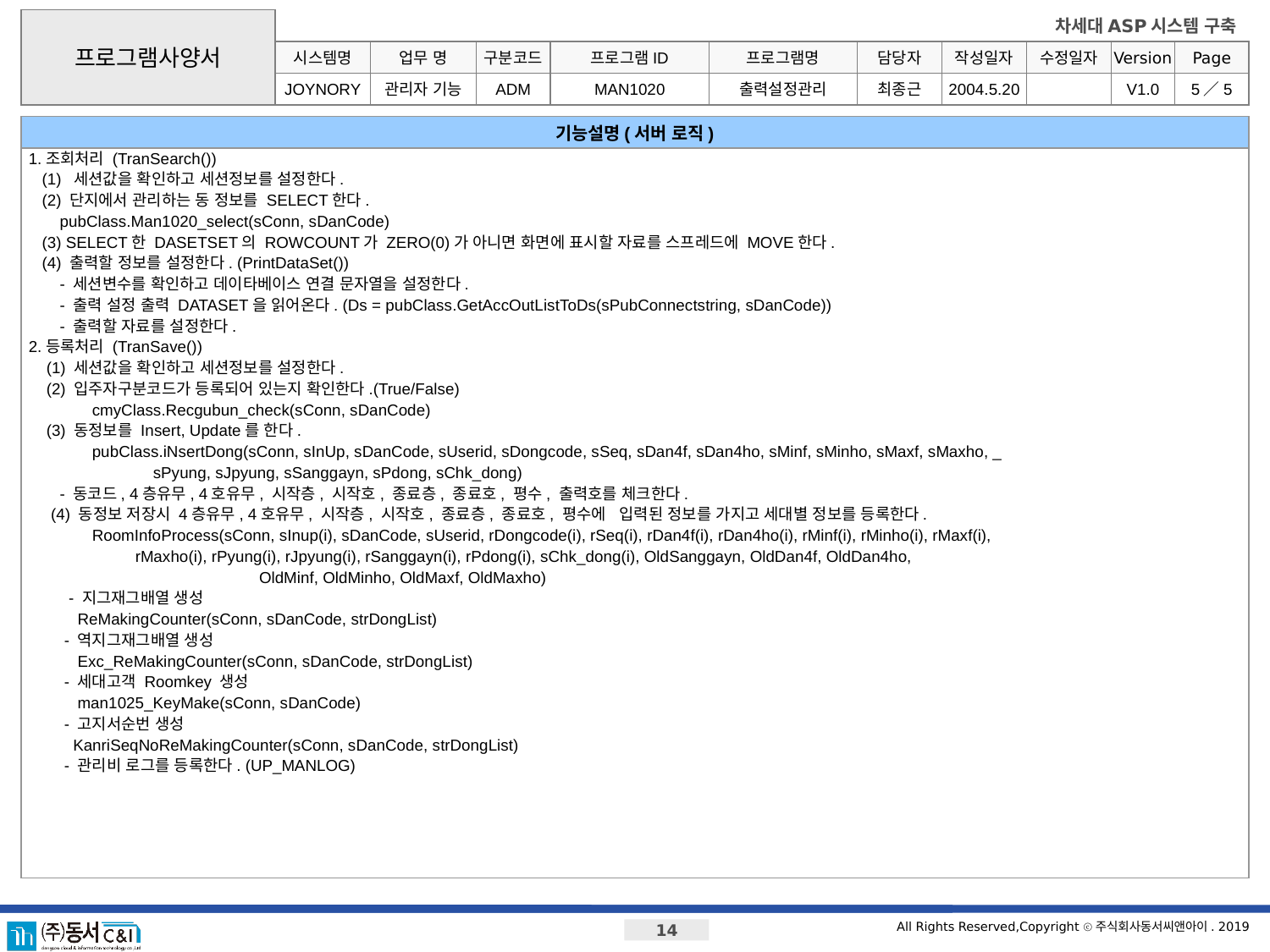

프로그램사양서
시스템명
업무 명
구분코드
프로그램ID
프로그램명
JOYNORY
관리자 기능
ADM
MAN1020
출력설정관리
최종근
2004.5.20

V1.0
5／5
기능설명(서버 로직)
1.조회처리 (TranSearch())
   (1)  세션값을 확인하고 세션정보를 설정한다.
   (2) 단지에서 관리하는 동 정보를 SELECT한다.
       pubClass.Man1020_select(sConn, sDanCode)
   (3) SELECT한 DASETSET의 ROWCOUNT가 ZERO(0)가 아니면 화면에 표시할 자료를 스프레드에 MOVE한다.
   (4) 출력할 정보를 설정한다. (PrintDataSet())
       - 세션변수를 확인하고 데이타베이스 연결 문자열을 설정한다.
       - 출력 설정 출력 DATASET을 읽어온다. (Ds = pubClass.GetAccOutListToDs(sPubConnectstring, sDanCode))
       - 출력할 자료를 설정한다.
2.등록처리 (TranSave())
    (1) 세션값을 확인하고 세션정보를 설정한다.
    (2) 입주자구분코드가 등록되어 있는지 확인한다.(True/False)
	cmyClass.Recgubun_check(sConn, sDanCode)
    (3) 동정보를 Insert, Update를 한다.
    	pubClass.iNsertDong(sConn, sInUp, sDanCode, sUserid, sDongcode, sSeq, sDan4f, sDan4ho, sMinf, sMinho, sMaxf, sMaxho, _
                            sPyung, sJpyung, sSanggayn, sPdong, sChk_dong)
       - 동코드, 4층유무, 4호유무, 시작층, 시작호, 종료층, 종료호, 평수, 출력호를 체크한다.
     (4) 동정보 저장시 4층유무, 4호유무, 시작층, 시작호, 종료층, 종료호, 평수에   입력된 정보를 가지고 세대별 정보를 등록한다.
    	RoomInfoProcess(sConn, sInup(i), sDanCode, sUserid, rDongcode(i), rSeq(i), rDan4f(i), rDan4ho(i), rMinf(i), rMinho(i), rMaxf(i),
                        rMaxho(i), rPyung(i), rJpyung(i), rSanggayn(i), rPdong(i), sChk_dong(i), OldSanggayn, OldDan4f, OldDan4ho,
		         OldMinf, OldMinho, OldMaxf, OldMaxho)
         - 지그재그배열 생성
           ReMakingCounter(sConn, sDanCode, strDongList)
        - 역지그재그배열 생성
           Exc_ReMakingCounter(sConn, sDanCode, strDongList)
        - 세대고객 Roomkey 생성
           man1025_KeyMake(sConn, sDanCode)
        - 고지서순번 생성
          KanriSeqNoReMakingCounter(sConn, sDanCode, strDongList)
        - 관리비 로그를 등록한다. (UP_MANLOG)